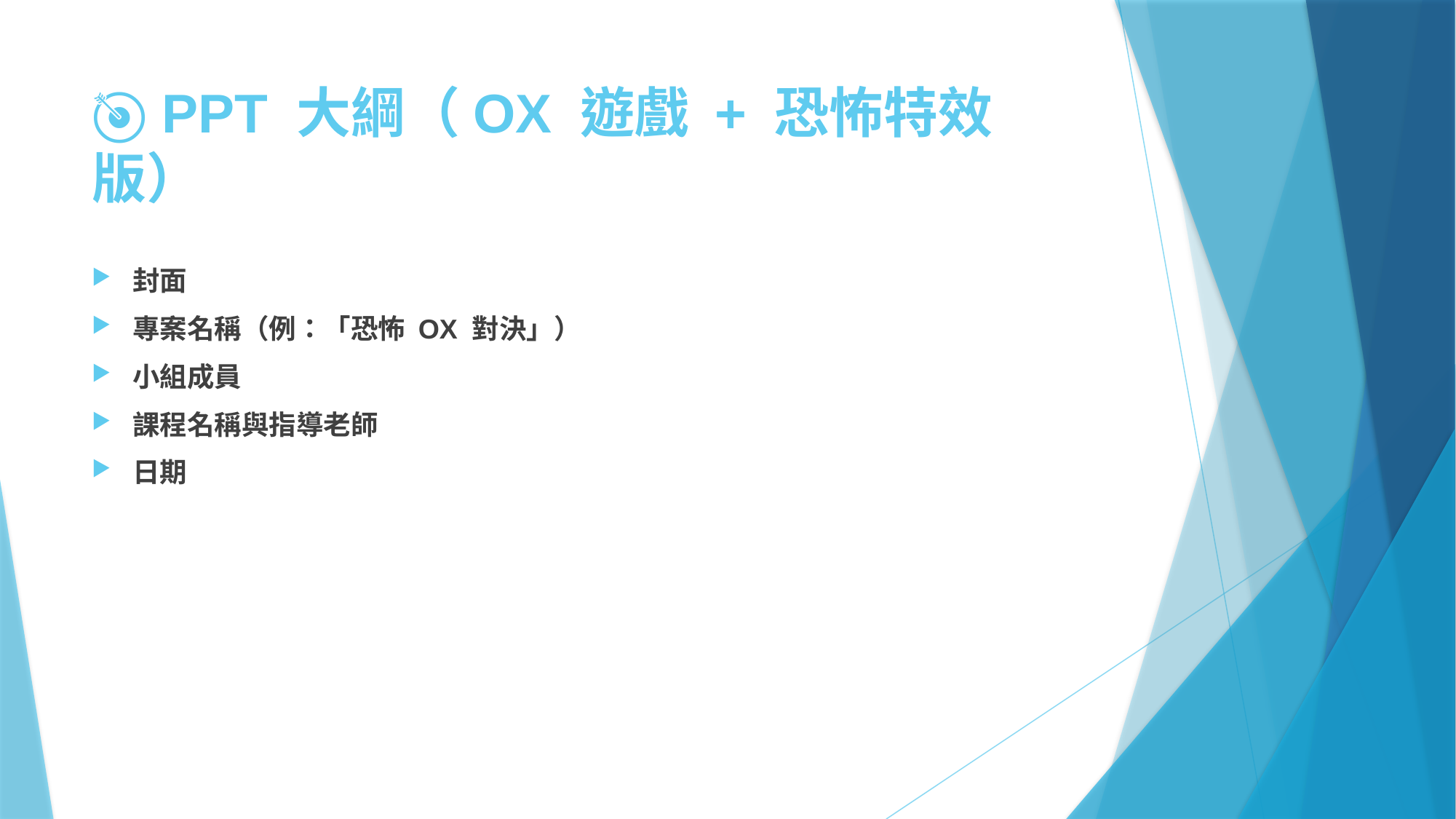

# 🎯 PPT 大綱（OX 遊戲 + 恐怖特效版）
封面
專案名稱（例：「恐怖 OX 對決」）
小組成員
課程名稱與指導老師
日期